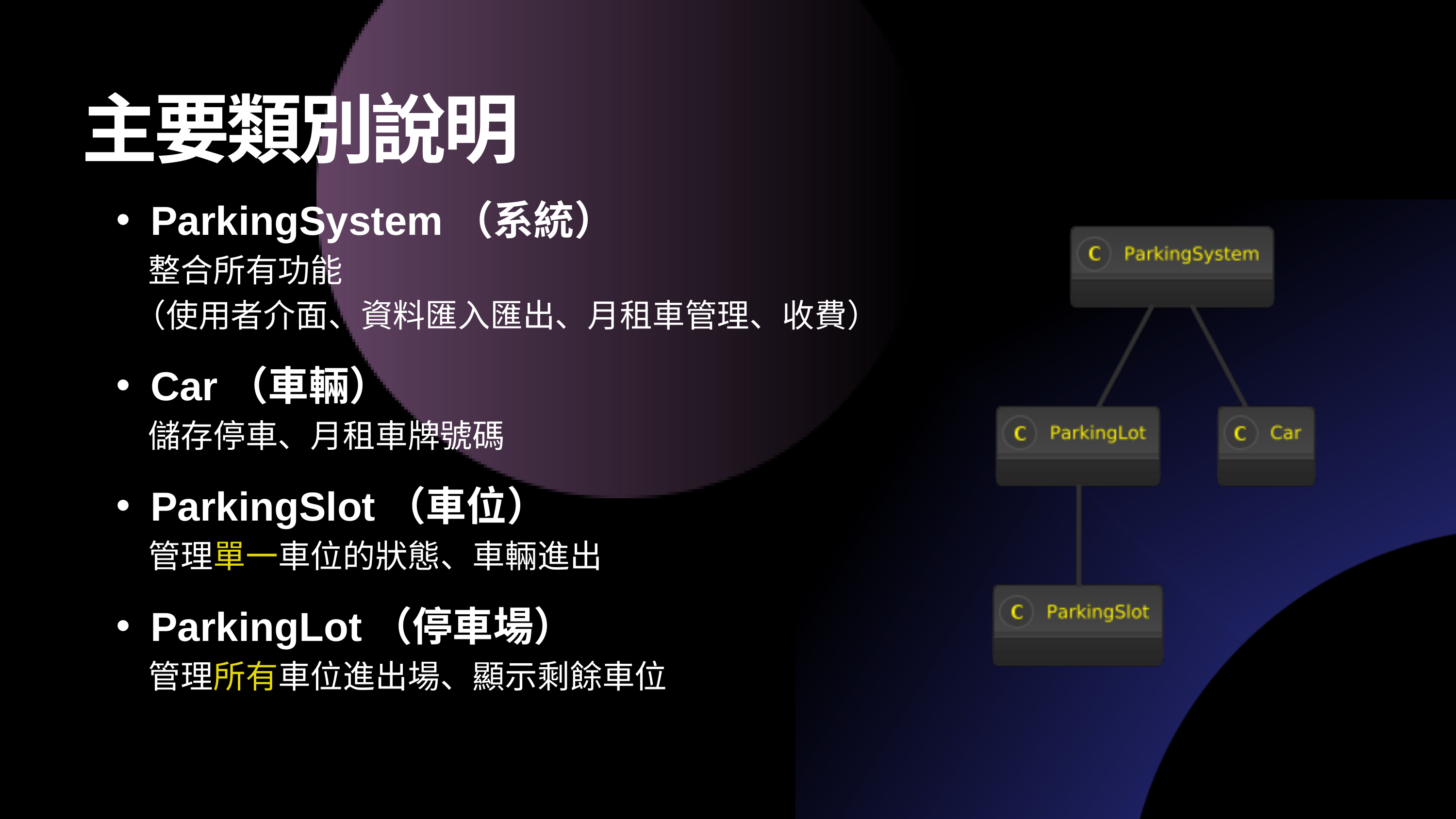

主要類別說明
ParkingSystem（系統）
        整合所有功能
      （使用者介面、資料匯入匯出、月租車管理、收費）

Car（車輛）
        儲存停車、月租車牌號碼

ParkingSlot（車位）
        管理單一車位的狀態、車輛進出

ParkingLot（停車場）
        管理所有車位進出場、顯示剩餘車位